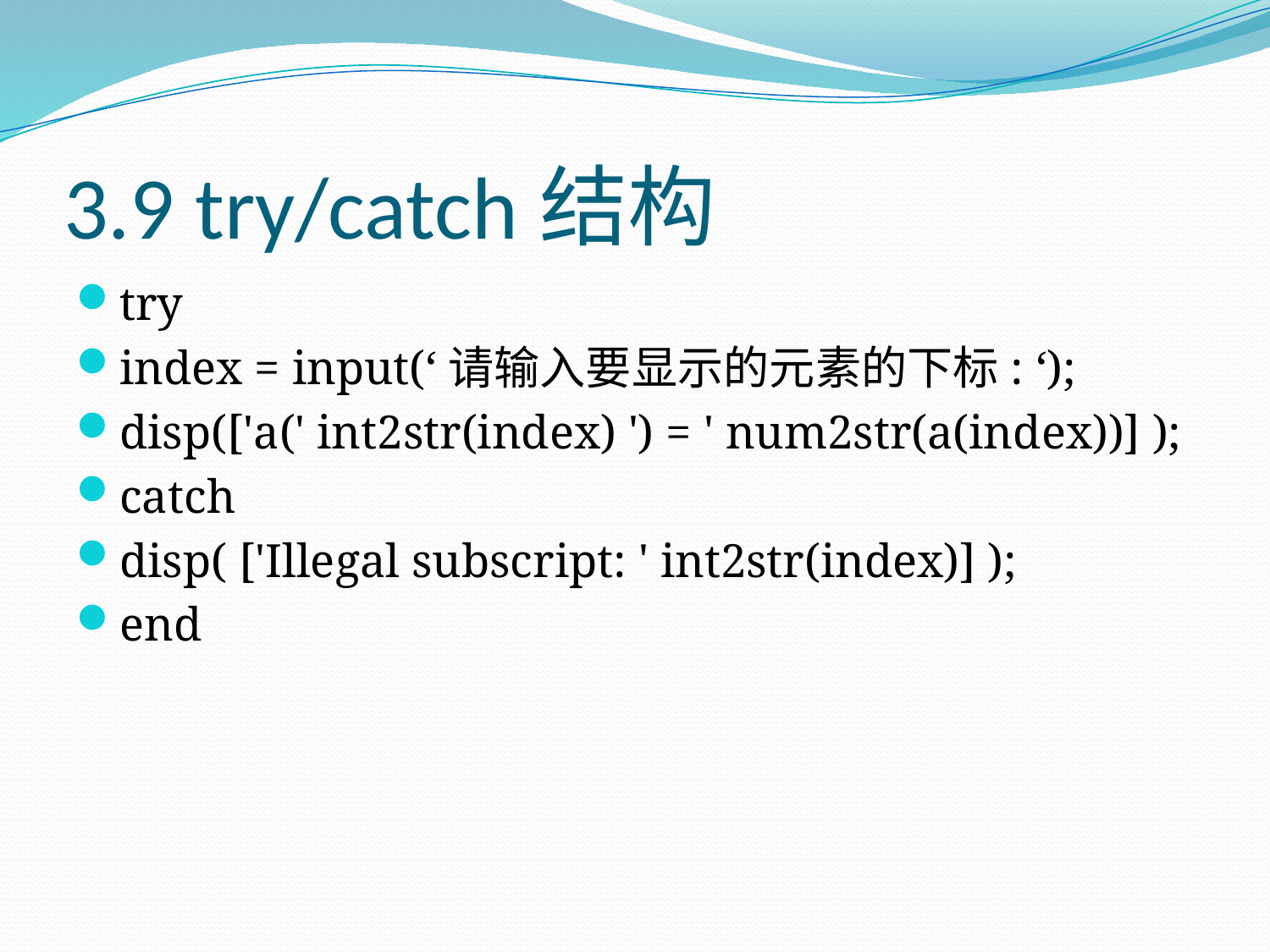

# 3.9 try/catch结构
try
index = input(‘请输入要显示的元素的下标: ‘);
disp(['a(' int2str(index) ') = ' num2str(a(index))] );
catch
disp( ['Illegal subscript: ' int2str(index)] );
end